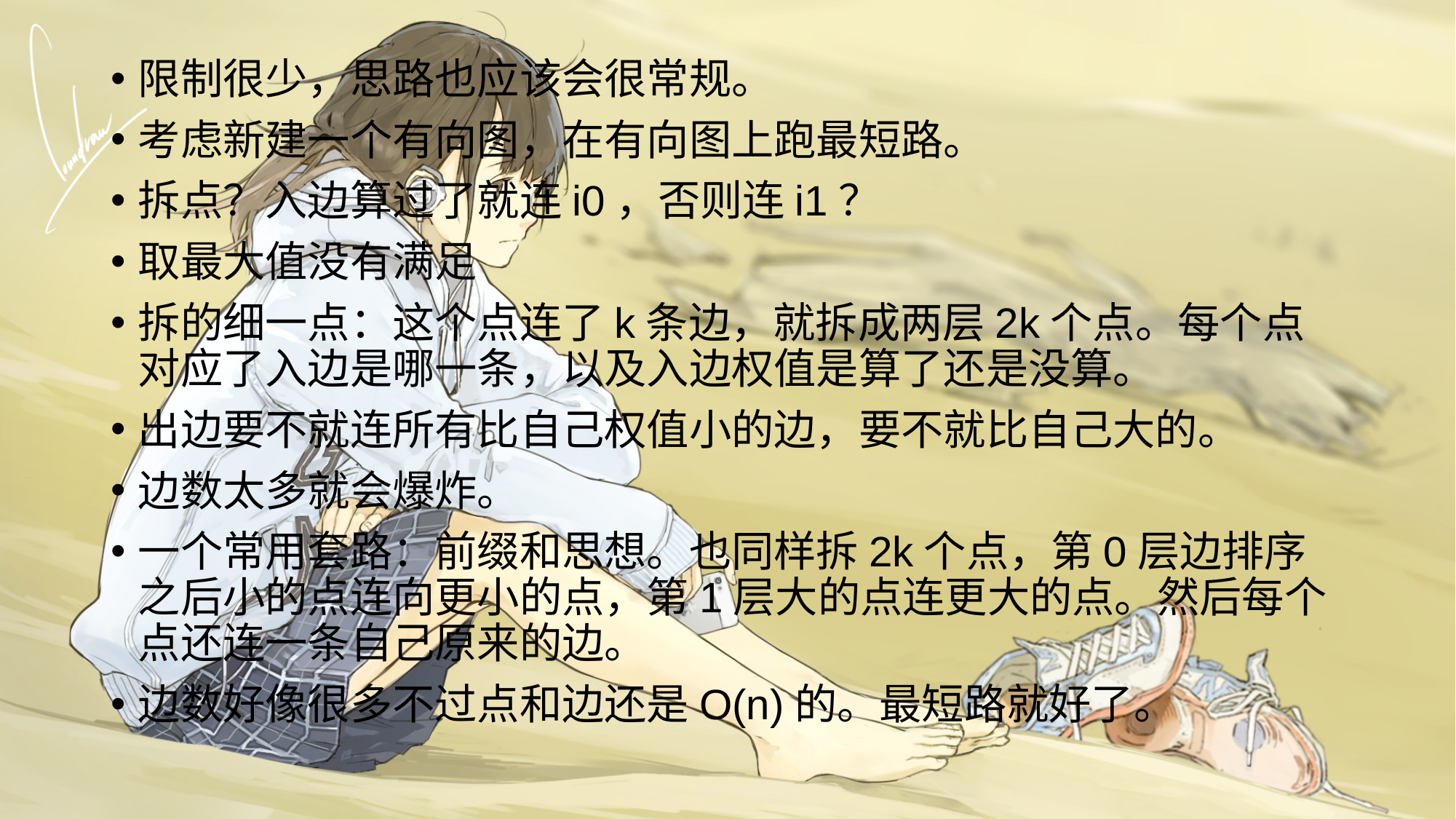

限制很少，思路也应该会很常规。
考虑新建一个有向图，在有向图上跑最短路。
拆点？入边算过了就连i0，否则连i1？
取最大值没有满足
拆的细一点：这个点连了k条边，就拆成两层2k个点。每个点对应了入边是哪一条，以及入边权值是算了还是没算。
出边要不就连所有比自己权值小的边，要不就比自己大的。
边数太多就会爆炸。
一个常用套路：前缀和思想。也同样拆2k个点，第0层边排序之后小的点连向更小的点，第1层大的点连更大的点。然后每个点还连一条自己原来的边。
边数好像很多不过点和边还是O(n)的。最短路就好了。